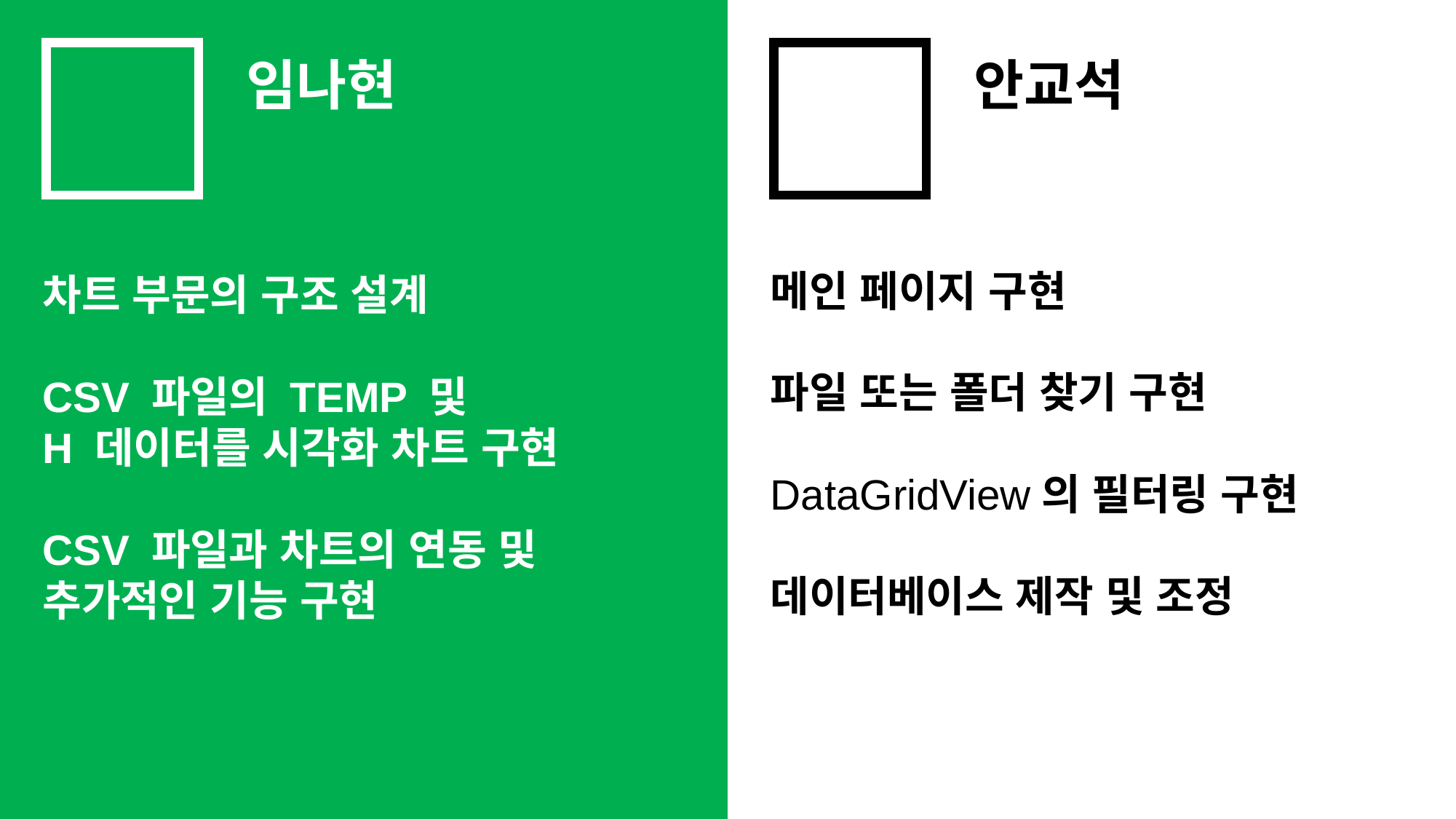

임나현
안교석
메인 페이지 구현

파일 또는 폴더 찾기 구현

DataGridView의 필터링 구현

데이터베이스 제작 및 조정
차트 부문의 구조 설계

CSV 파일의 TEMP 및
H 데이터를 시각화 차트 구현

CSV 파일과 차트의 연동 및
추가적인 기능 구현